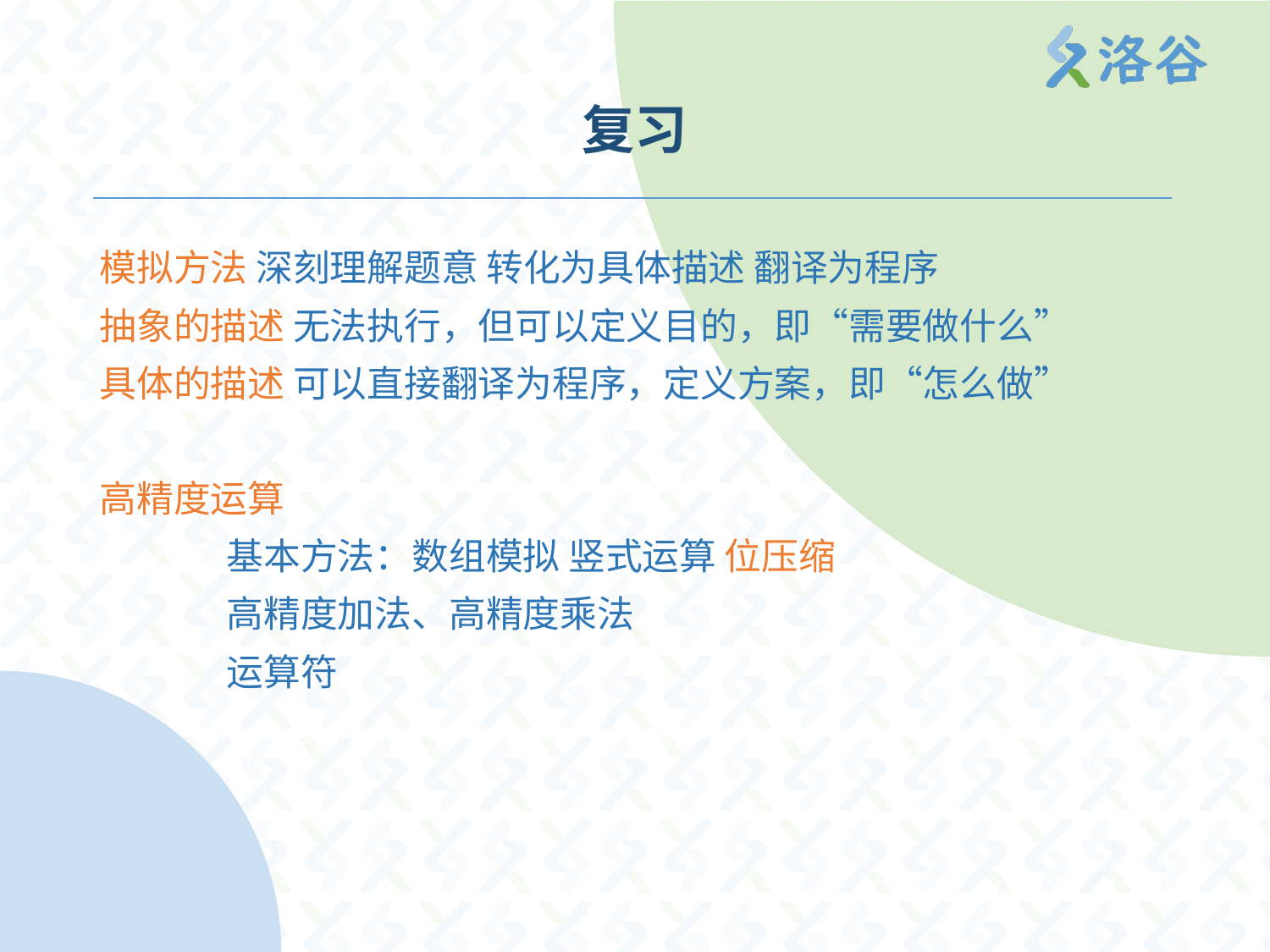

# 复习
模拟方法 深刻理解题意 转化为具体描述 翻译为程序
抽象的描述 无法执行，但可以定义目的，即“需要做什么”
具体的描述 可以直接翻译为程序，定义方案，即“怎么做”

高精度运算
	基本方法：数组模拟 竖式运算 位压缩
	高精度加法、高精度乘法
	运算符